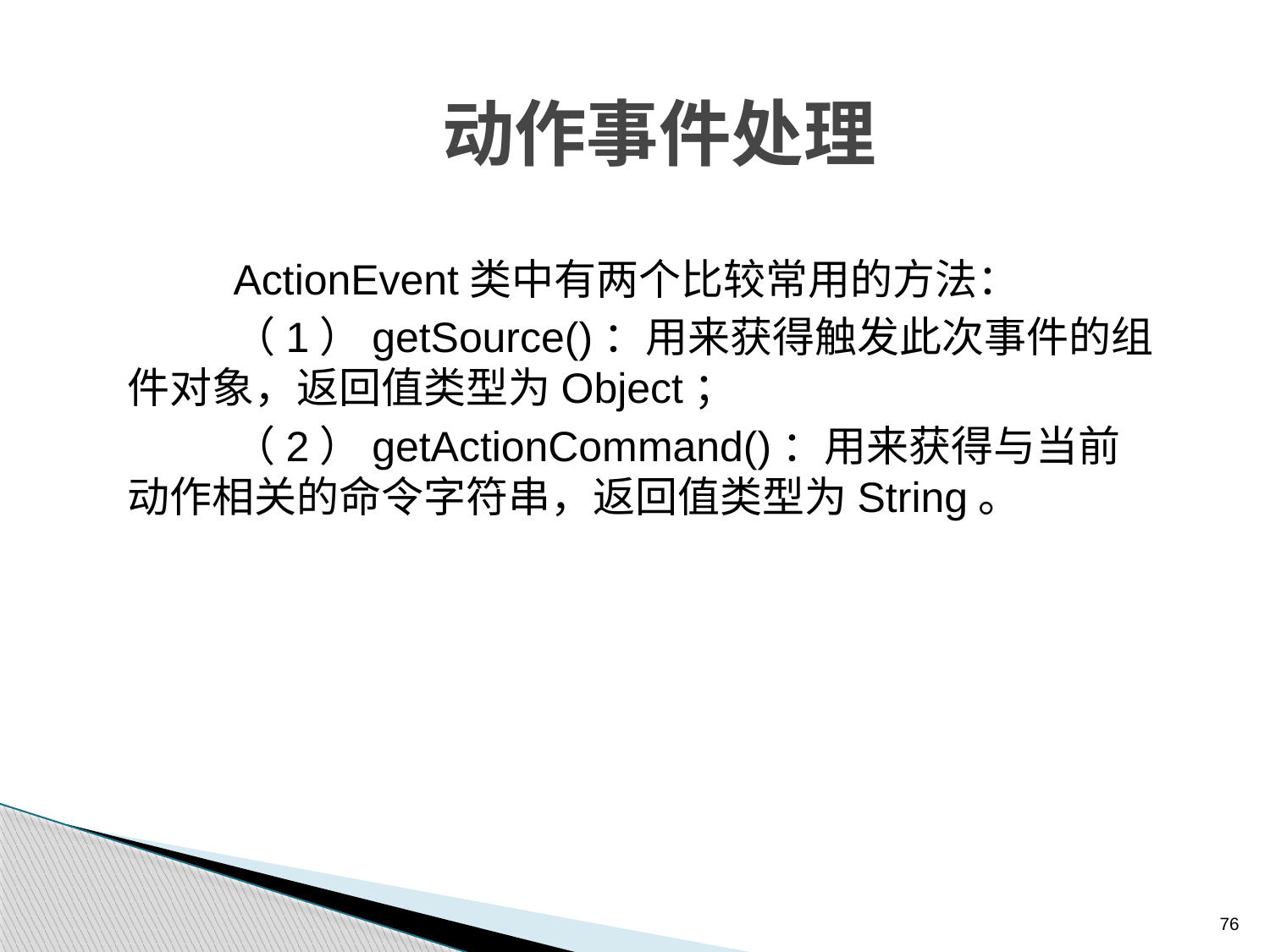

# 动作事件处理
ActionEvent类中有两个比较常用的方法：
（1）getSource()：用来获得触发此次事件的组件对象，返回值类型为Object；
（2）getActionCommand()：用来获得与当前动作相关的命令字符串，返回值类型为String。

76